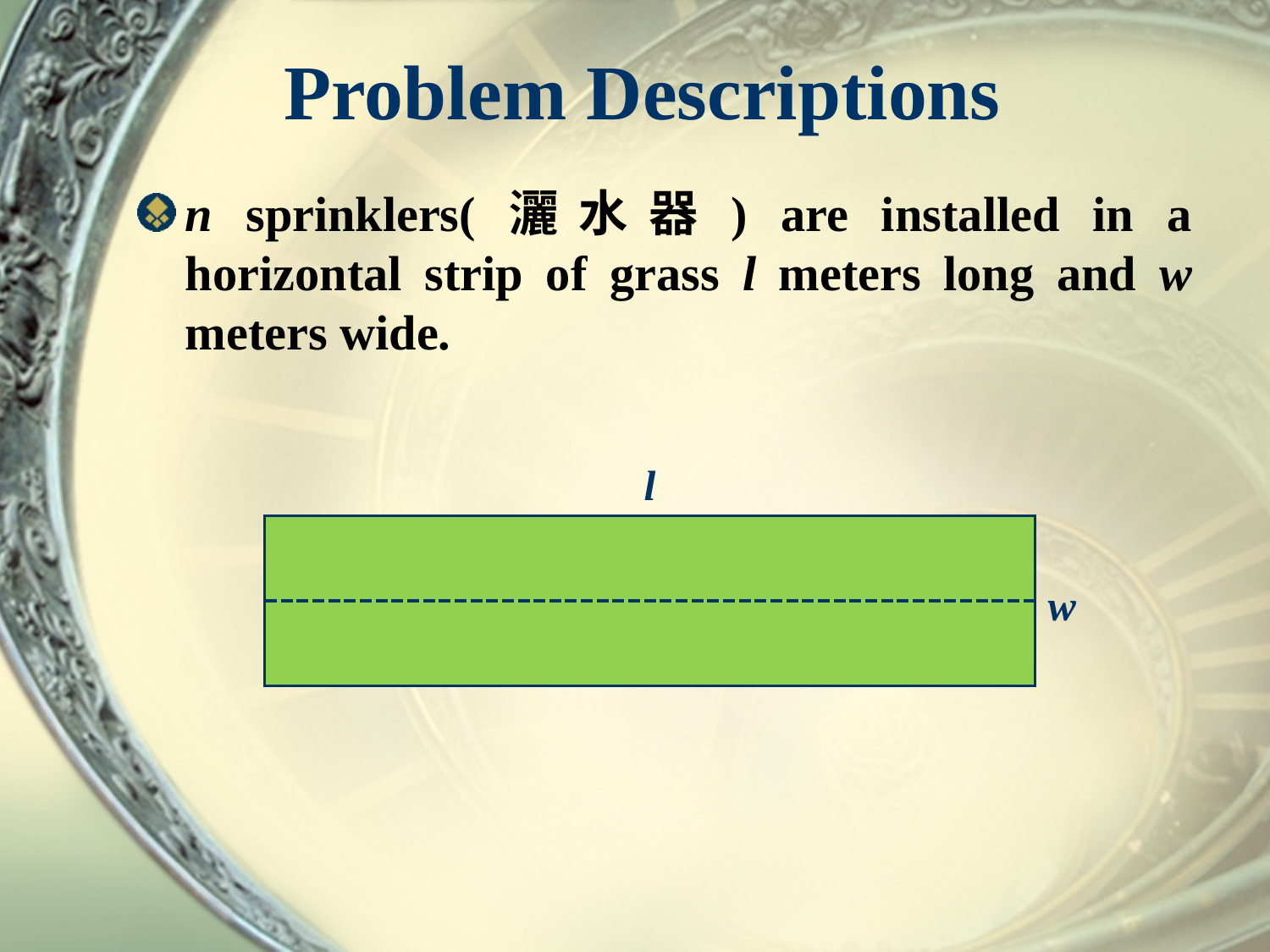

# Problem Descriptions
n sprinklers(灑水器) are installed in a horizontal strip of grass l meters long and w meters wide.

l

w